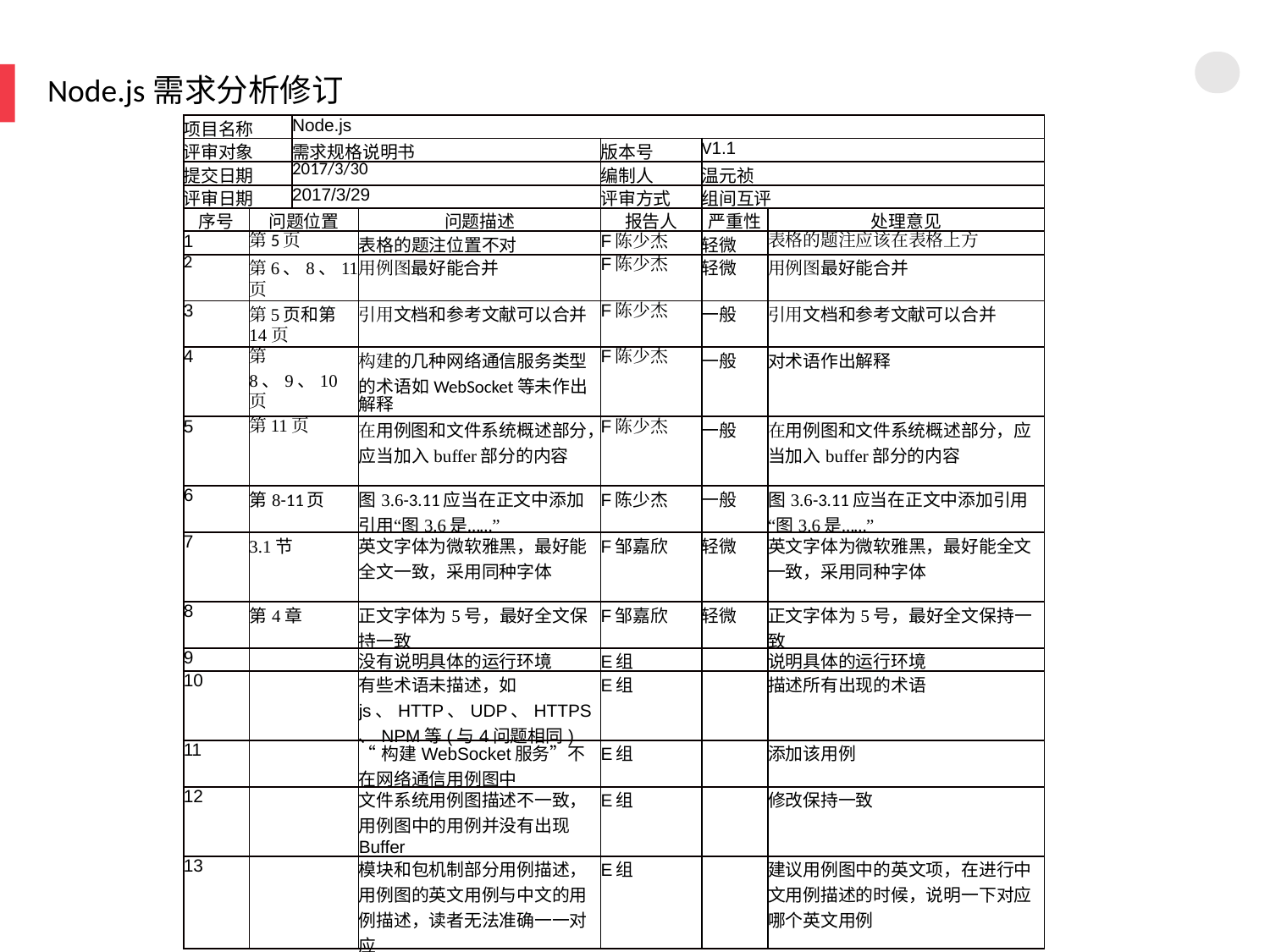

18
Node.js需求分析修订
| 项目名称 |  | Node.js |  |  |  |  |
| --- | --- | --- | --- | --- | --- | --- |
| 评审对象 |  | 需求规格说明书 |  | 版本号 | V1.1 |  |
| 提交日期 |  | 2017/3/30 |  | 编制人 | 温元祯 |  |
| 评审日期 |  | 2017/3/29 |  | 评审方式 | 组间互评 |  |
| 序号 | 问题位置 |  | 问题描述 | 报告人 | 严重性 | 处理意见 |
| 1 | 第5页 |  | 表格的题注位置不对 | F陈少杰 | 轻微 | 表格的题注应该在表格上方 |
| 2 | 第6、8、11页 |  | 用例图最好能合并 | F陈少杰 | 轻微 | 用例图最好能合并 |
| 3 | 第5页和第14页 |  | 引用文档和参考文献可以合并 | F陈少杰 | 一般 | 引用文档和参考文献可以合并 |
| 4 | 第8、9、10页 |  | 构建的几种网络通信服务类型的术语如WebSocket等未作出解释 | F陈少杰 | 一般 | 对术语作出解释 |
| 5 | 第11页 |  | 在用例图和文件系统概述部分，应当加入buffer部分的内容 | F陈少杰 | 一般 | 在用例图和文件系统概述部分，应当加入buffer部分的内容 |
| 6 | 第8-11页 |  | 图3.6-3.11应当在正文中添加引用“图3.6是……” | F陈少杰 | 一般 | 图3.6-3.11应当在正文中添加引用“图3.6是……” |
| 7 | 3.1节 |  | 英文字体为微软雅黑，最好能全文一致，采用同种字体 | F邹嘉欣 | 轻微 | 英文字体为微软雅黑，最好能全文一致，采用同种字体 |
| 8 | 第4章 |  | 正文字体为5号，最好全文保持一致 | F邹嘉欣 | 轻微 | 正文字体为5号，最好全文保持一致 |
| 9 |  |  | 没有说明具体的运行环境 | E组 |  | 说明具体的运行环境 |
| 10 |  |  | 有些术语未描述，如js、HTTP、UDP、HTTPS、NPM等(与4问题相同) | E组 |  | 描述所有出现的术语 |
| 11 |  |  | “构建WebSocket服务”不在网络通信用例图中 | E组 |  | 添加该用例 |
| 12 |  |  | 文件系统用例图描述不一致，用例图中的用例并没有出现Buffer | E组 |  | 修改保持一致 |
| 13 |  |  | 模块和包机制部分用例描述，用例图的英文用例与中文的用例描述，读者无法准确一一对应 | E组 |  | 建议用例图中的英文项，在进行中文用例描述的时候，说明一下对应哪个英文用例 |